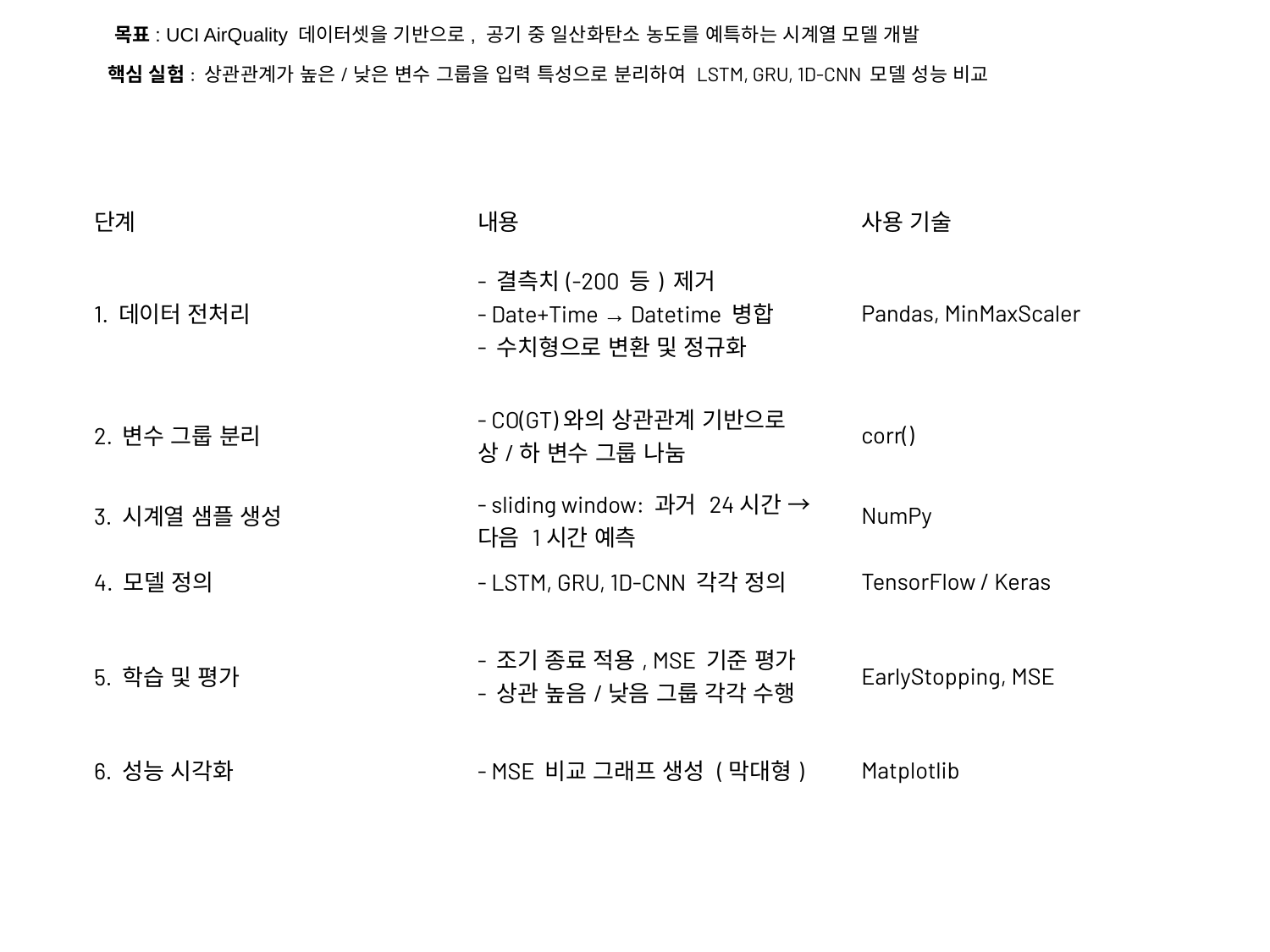

목표: UCI AirQuality 데이터셋을 기반으로, 공기 중 일산화탄소 농도를 예특하는 시계열 모델 개발
핵심 실험: 상관관계가 높은/낮은 변수 그룹을 입력 특성으로 분리하여 LSTM, GRU, 1D-CNN 모델 성능 비교
| 단계 | 내용 | 사용 기술 |
| --- | --- | --- |
| 1. 데이터 전처리 | - 결측치(-200 등) 제거 - Date+Time → Datetime 병합 - 수치형으로 변환 및 정규화 | Pandas, MinMaxScaler |
| 2. 변수 그룹 분리 | - CO(GT)와의 상관관계 기반으로 상/하 변수 그룹 나눔 | corr() |
| 3. 시계열 샘플 생성 | - sliding window: 과거 24시간 → 다음 1시간 예측 | NumPy |
| 4. 모델 정의 | - LSTM, GRU, 1D-CNN 각각 정의 | TensorFlow / Keras |
| 5. 학습 및 평가 | - 조기 종료 적용, MSE 기준 평가 - 상관 높음/낮음 그룹 각각 수행 | EarlyStopping, MSE |
| 6. 성능 시각화 | - MSE 비교 그래프 생성 (막대형) | Matplotlib |